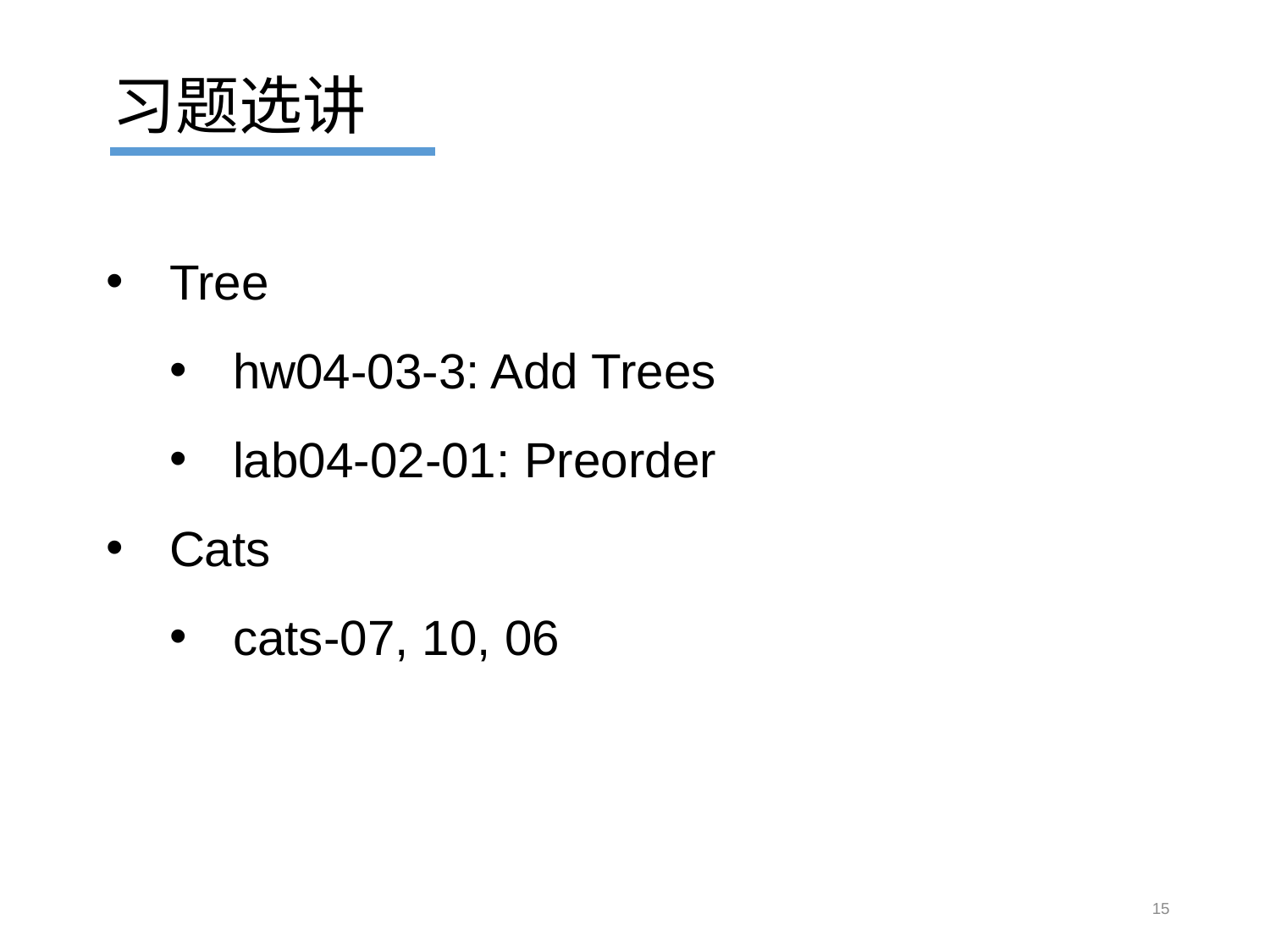

习题选讲
Tree
hw04-03-3: Add Trees
lab04-02-01: Preorder
Cats
cats-07, 10, 06
15